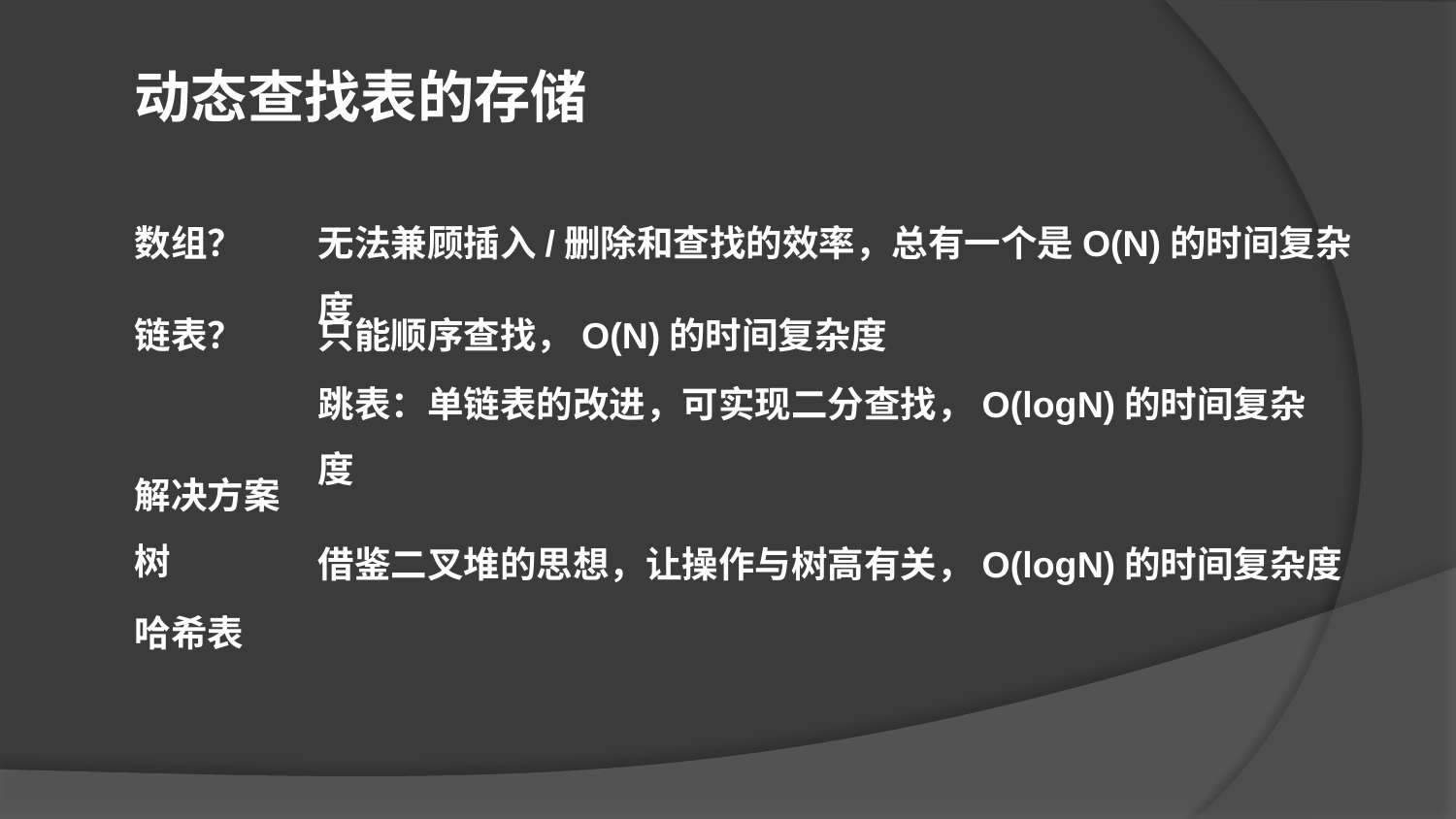

动态查找表的存储
数组？
无法兼顾插入/删除和查找的效率，总有一个是O(N)的时间复杂度
链表？
只能顺序查找，O(N)的时间复杂度
跳表：单链表的改进，可实现二分查找，O(logN)的时间复杂度
解决方案树
借鉴二叉堆的思想，让操作与树高有关，O(logN)的时间复杂度
哈希表